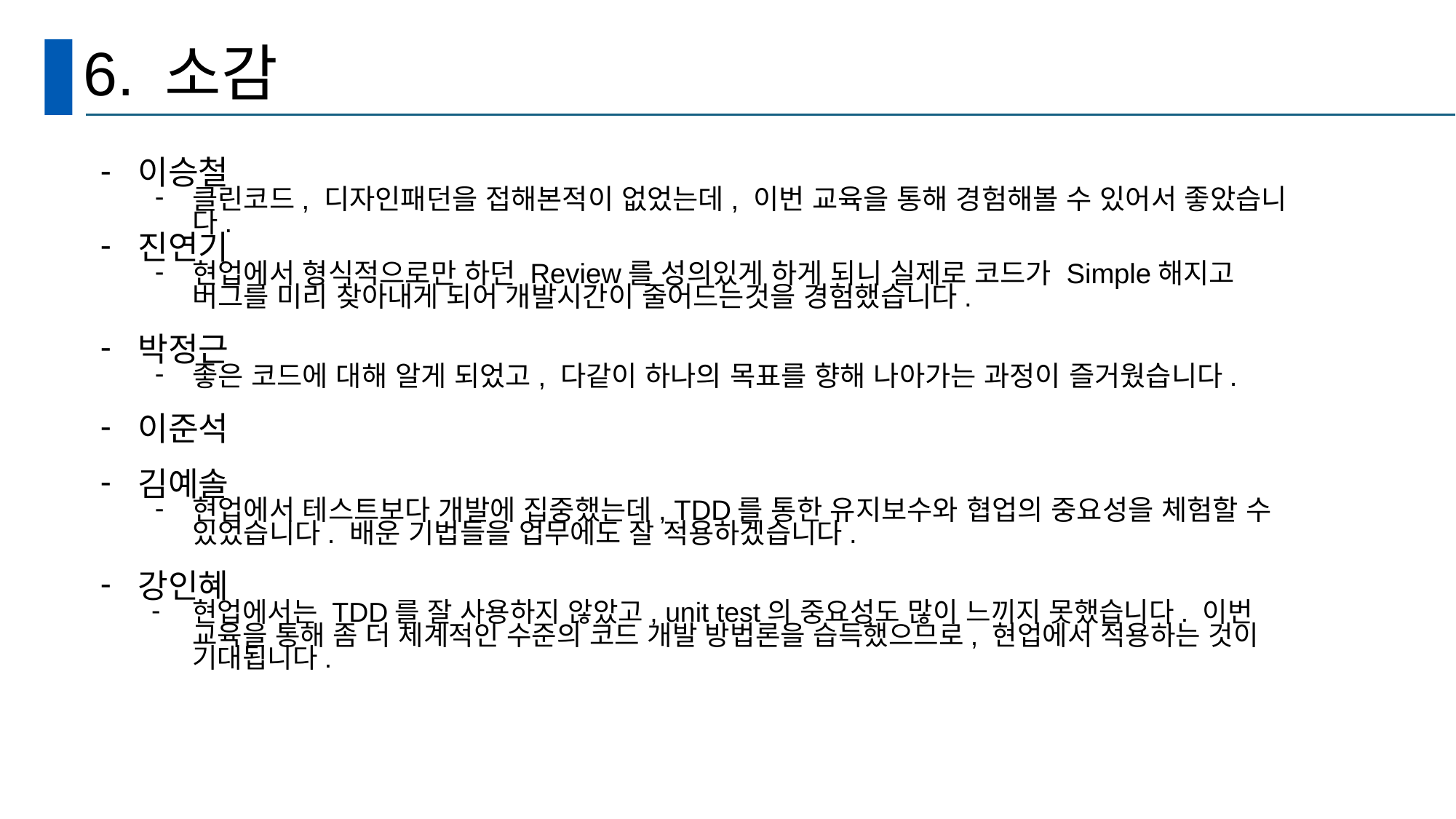

# 6. 소감
이승철
클린코드, 디자인패던을 접해본적이 없었는데, 이번 교육을 통해 경험해볼 수 있어서 좋았습니다.
진연기
현업에서 형식적으로만 하던 Review를 성의있게 하게 되니 실제로 코드가 Simple해지고 버그를 미리 찾아내게 되어 개발시간이 줄어드는것을 경험했습니다.

박정근
좋은 코드에 대해 알게 되었고, 다같이 하나의 목표를 향해 나아가는 과정이 즐거웠습니다.

이준석

김예솔
현업에서 테스트보다 개발에 집중했는데, TDD를 통한 유지보수와 협업의 중요성을 체험할 수 있었습니다. 배운 기법들을 업무에도 잘 적용하겠습니다.

강인혜
현업에서는 TDD를 잘 사용하지 않았고, unit test의 중요성도 많이 느끼지 못했습니다. 이번 교육을 통해 좀 더 체계적인 수준의 코드 개발 방법론을 습득했으므로, 현업에서 적용하는 것이 기대됩니다.